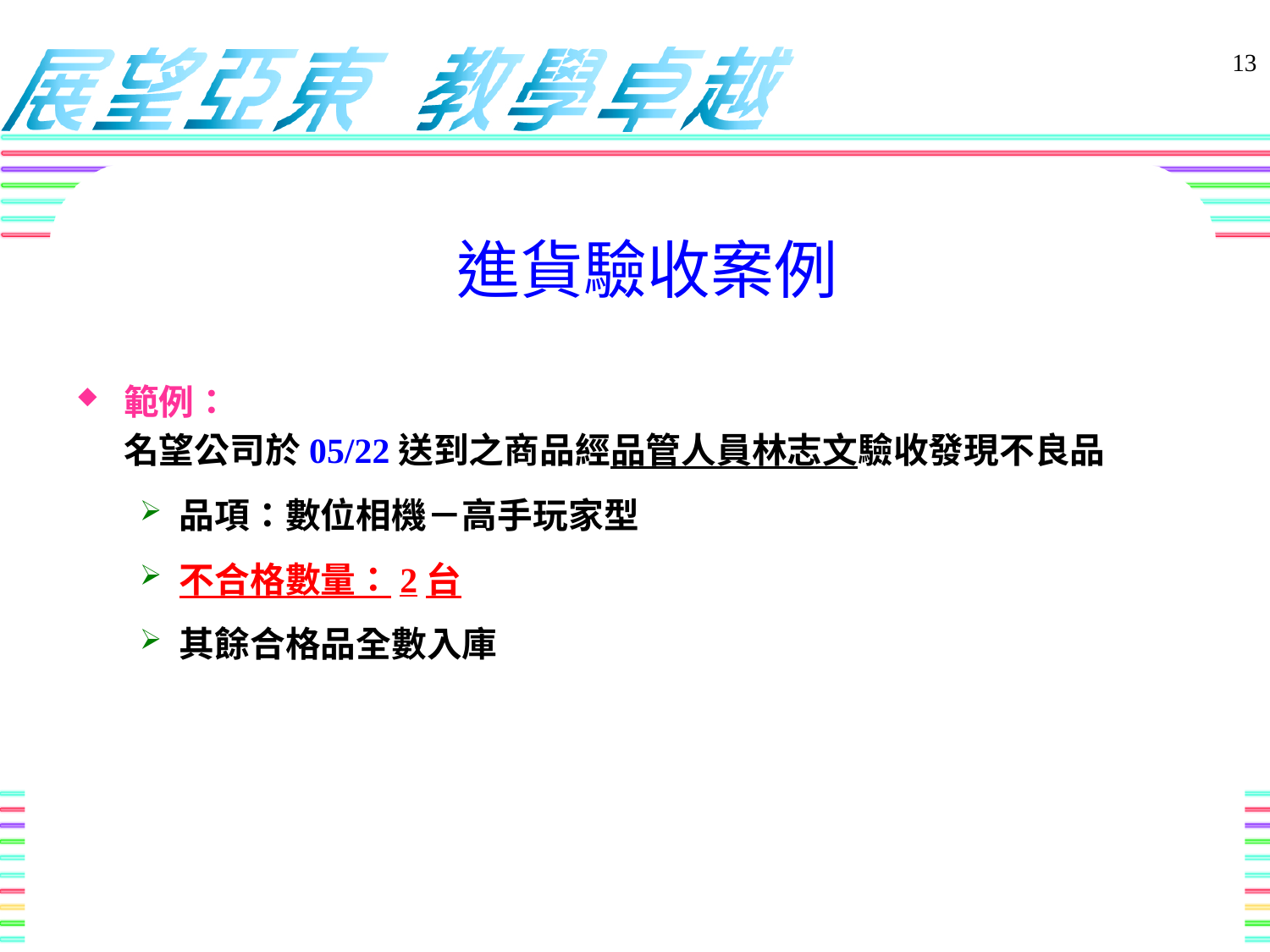

13
進貨驗收案例

範例：
名望公司於05/22送到之商品經品管人員林志文驗收發現不良品
品項：數位相機－高手玩家型
不合格數量：2台
其餘合格品全數入庫